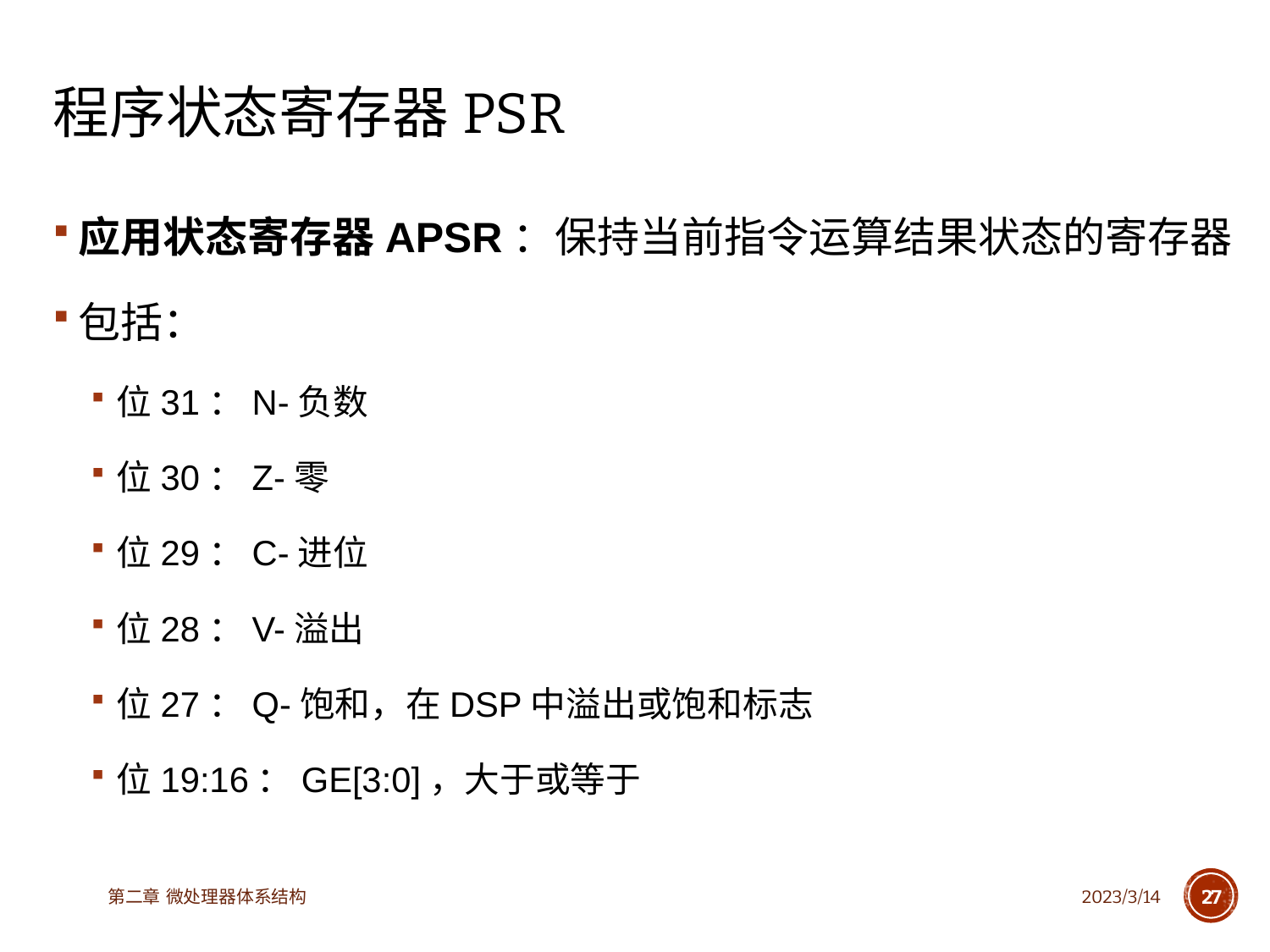

# 程序状态寄存器PSR
应用状态寄存器APSR：保持当前指令运算结果状态的寄存器
包括：
位31：N-负数
位30：Z-零
位29：C-进位
位28：V-溢出
位27：Q-饱和，在DSP中溢出或饱和标志
位19:16：GE[3:0]，大于或等于

第二章 微处理器体系结构
2023/3/14
27